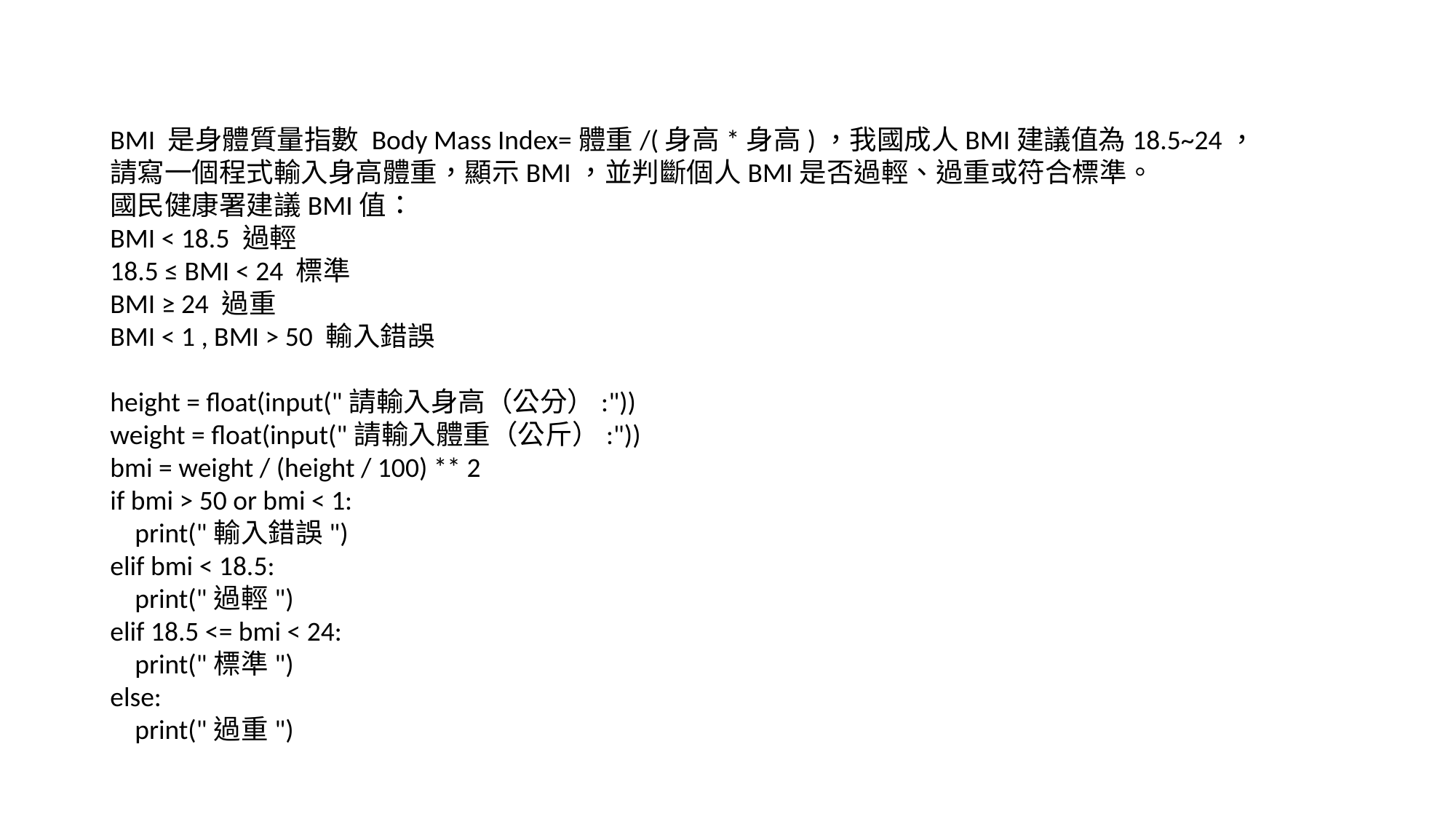

BMI 是身體質量指數 Body Mass Index=體重/(身高*身高)，我國成人BMI建議值為18.5~24， 請寫一個程式輸入身高體重，顯示BMI，並判斷個人BMI是否過輕、過重或符合標準。
國民健康署建議BMI值：
BMI < 18.5 過輕
18.5 ≤ BMI < 24 標準
BMI ≥ 24 過重
BMI < 1 , BMI > 50 輸入錯誤

height = float(input("請輸入身高（公分）:"))
weight = float(input("請輸入體重（公斤）:"))
bmi = weight / (height / 100) ** 2
if bmi > 50 or bmi < 1:
    print("輸入錯誤")
elif bmi < 18.5:
    print("過輕")
elif 18.5 <= bmi < 24:
    print("標準")
else:
    print("過重")